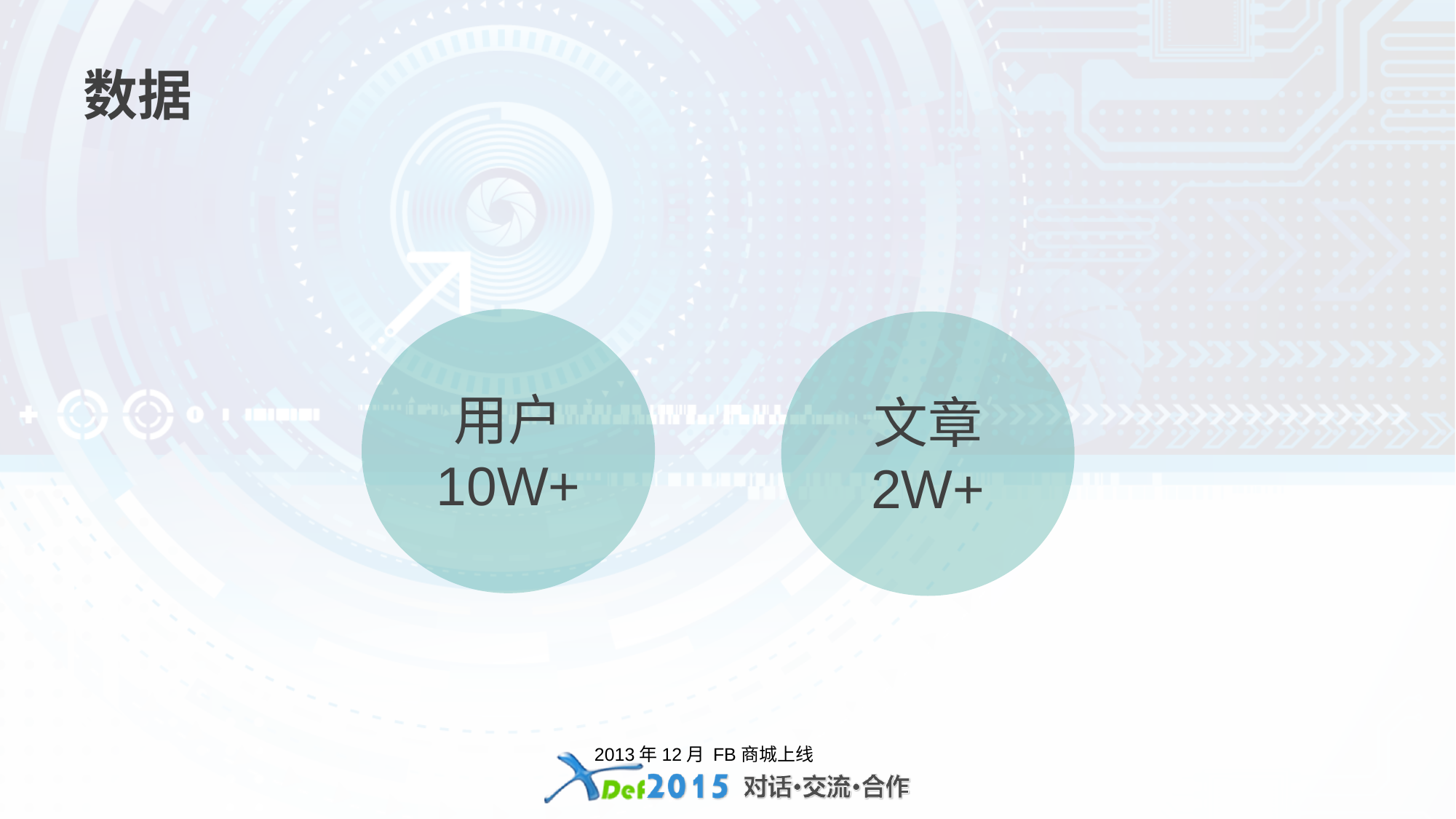

# 数据

用户
10W+
文章
2W+
2013年12月 FB商城上线